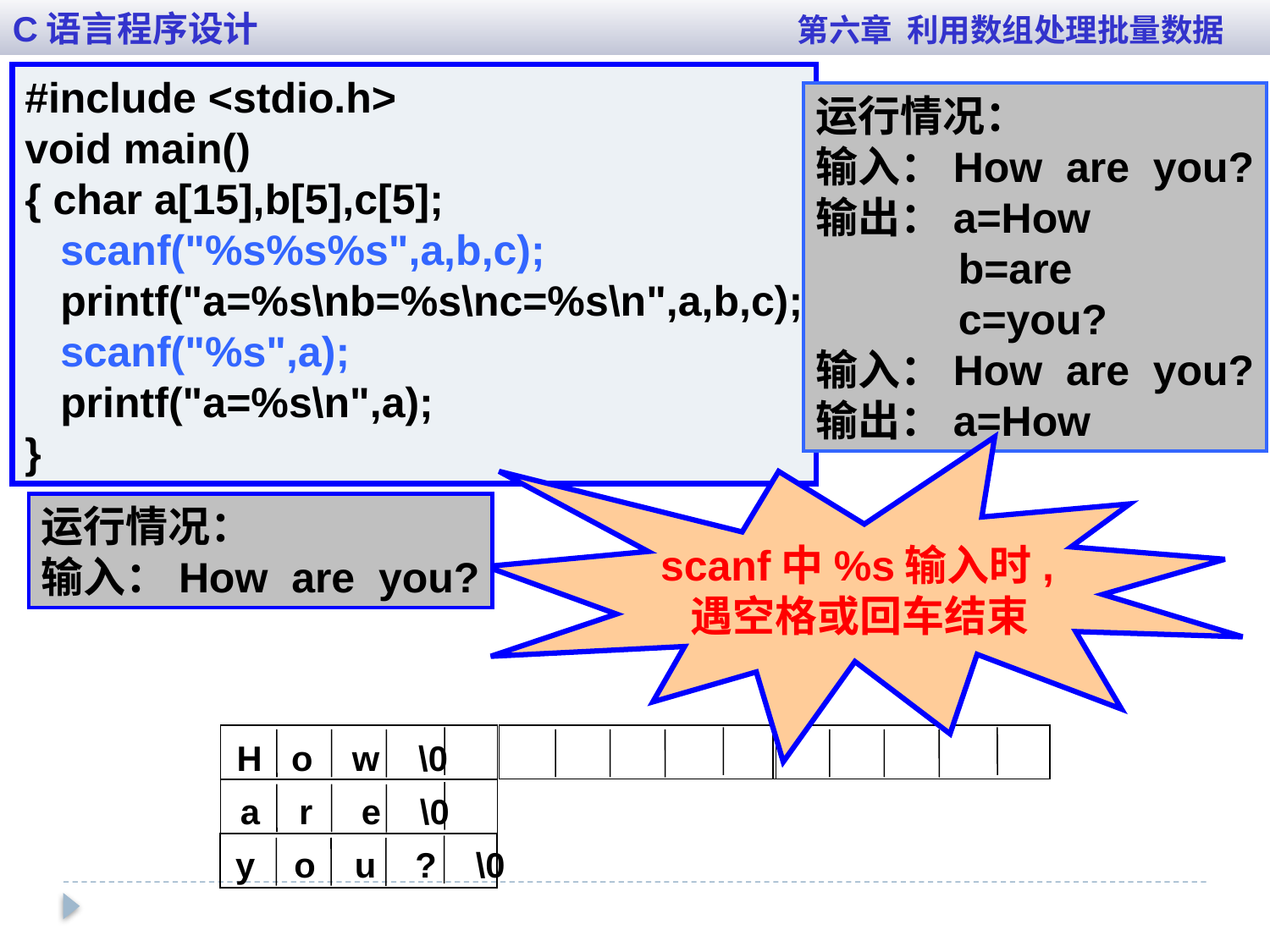

C语言程序设计                                                                   第六章  利用数组处理批量数据
#include <stdio.h>
void main()
{ char a[15],b[5],c[5];
   scanf("%s%s%s",a,b,c);
   printf("a=%s\nb=%s\nc=%s\n",a,b,c);
   scanf("%s",a);
   printf("a=%s\n",a);
}
运行情况：
输入：How  are  you?
输出：a=How
            b=are
            c=you?
输入：How  are  you?
输出：a=How
scanf中%s输入时,遇空格或回车结束
运行情况：
输入：How  are  you?

H   o    w    \0

a    r     e    \0

y    o    u    ?    \0